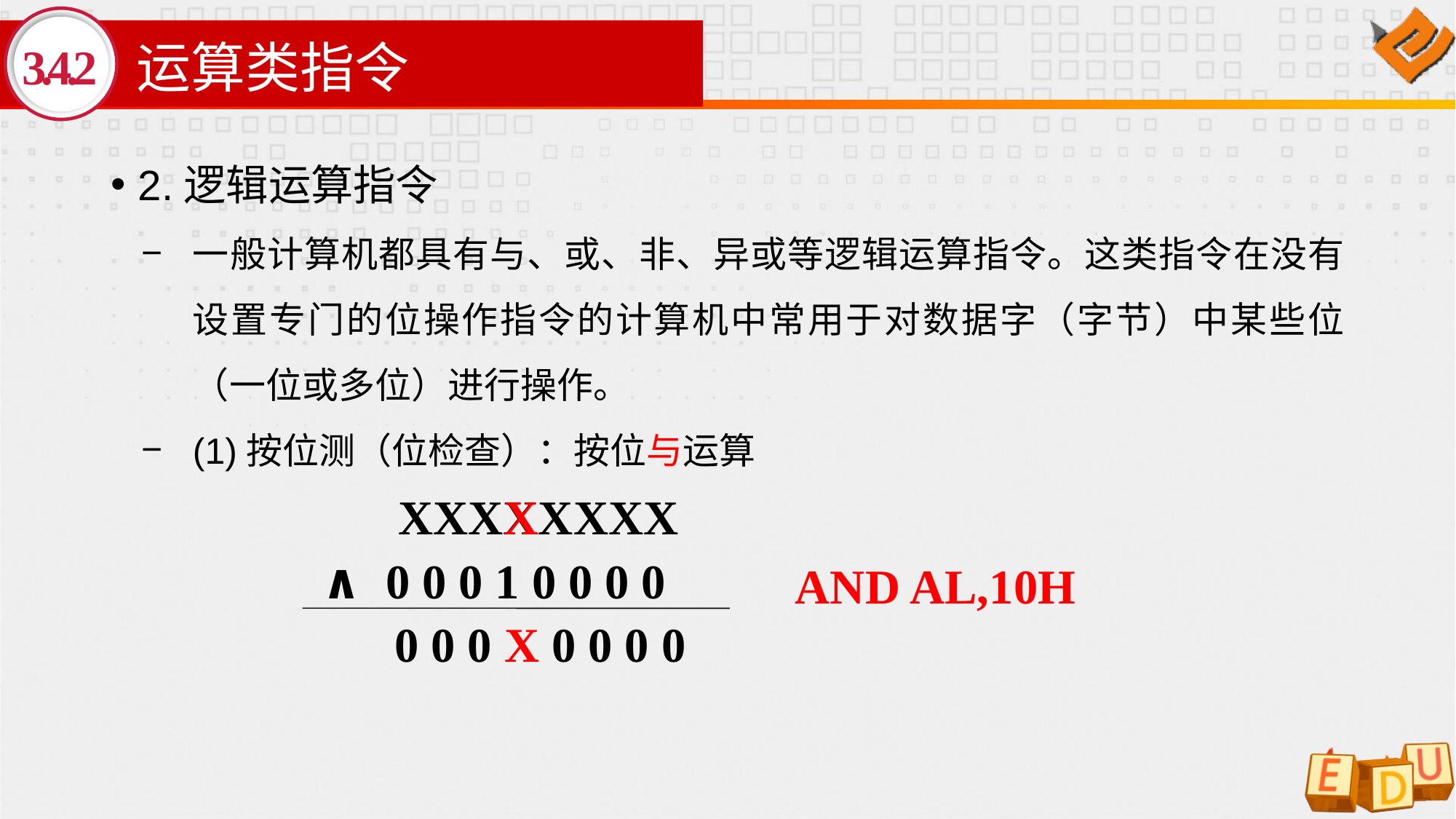

# 运算类指令
3.4.2
2.逻辑运算指令
一般计算机都具有与、或、非、异或等逻辑运算指令。这类指令在没有设置专门的位操作指令的计算机中常用于对数据字（字节）中某些位（一位或多位）进行操作。
(1)按位测（位检查）：按位与运算

 XXXXXXXX
X
∧  0 0 0 1 0 0 0 0
AND AL,10H

0 0 0 X 0 0 0 0